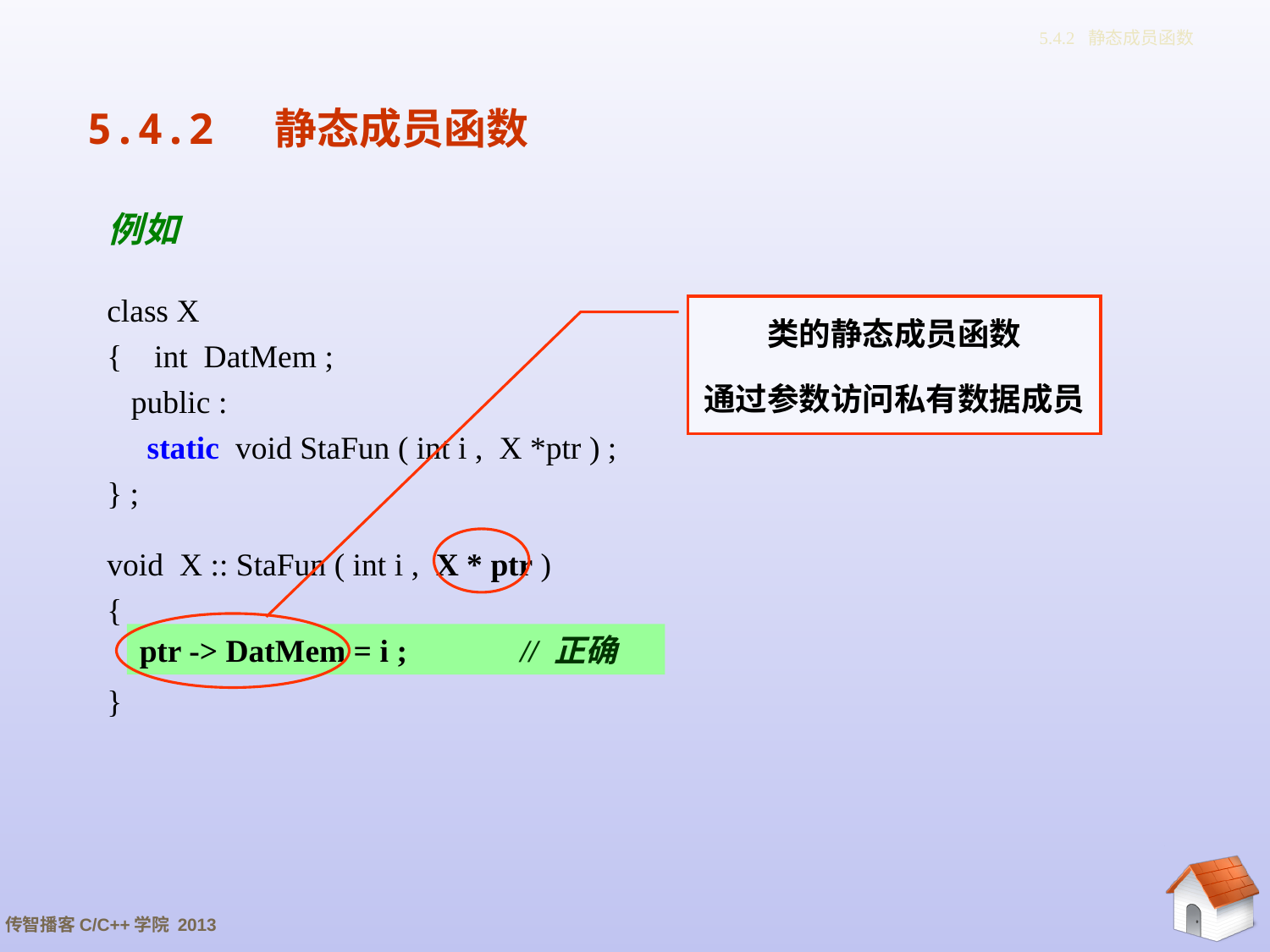

# 5.4.2  静态成员函数
5.4.2  静态成员函数
例如
class X
{    int  DatMem ;
   public :
     static  void StaFun ( int i ,  X *ptr ) ;
} ;
类的静态成员函数
通过参数访问私有数据成员

void  X :: StaFun ( int i ,  X * ptr )
{

}

ptr -> DatMem = i ;	// 正确